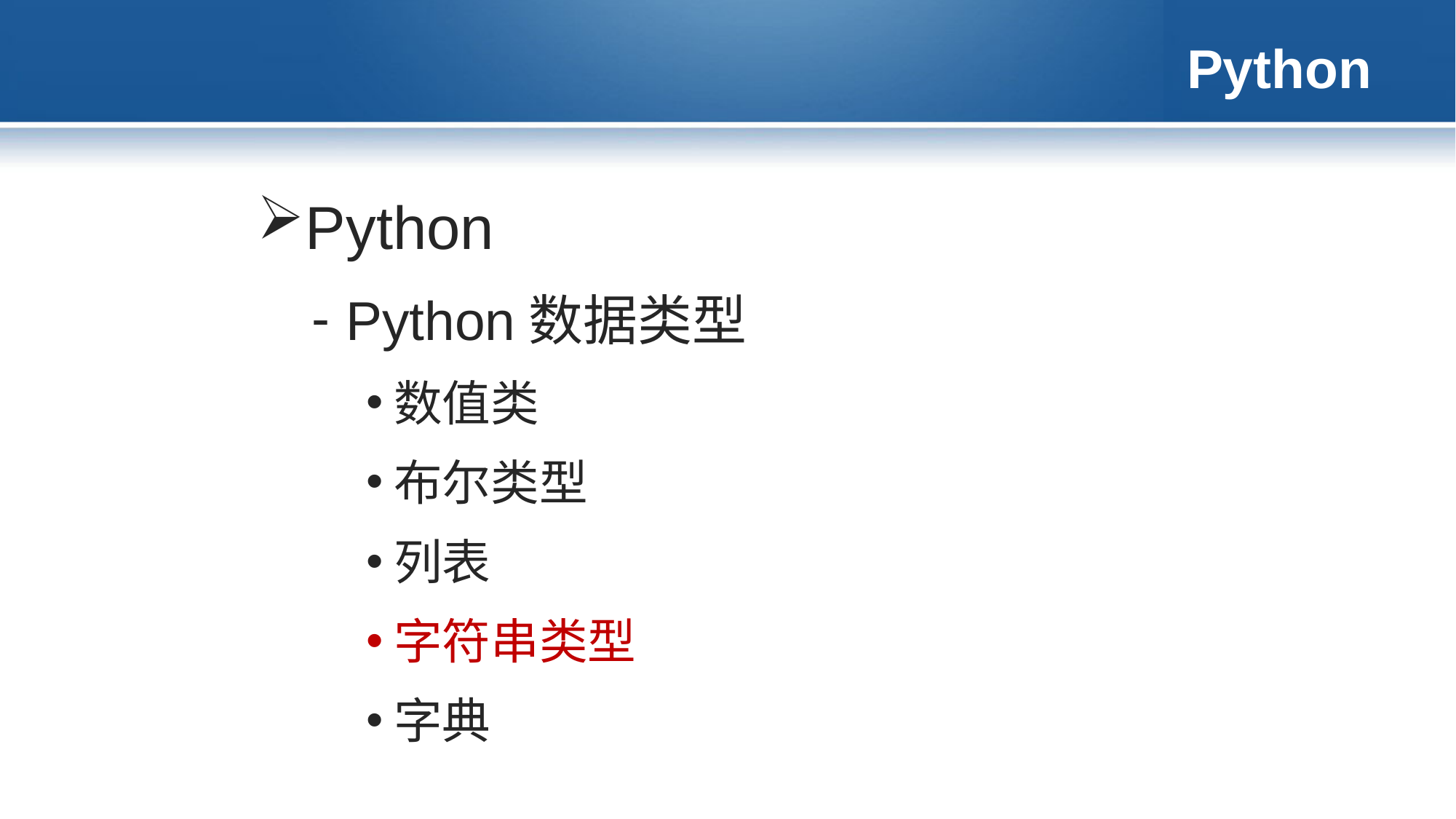

# Python
Python
Python数据类型
数值类
布尔类型
列表
字符串类型
字典